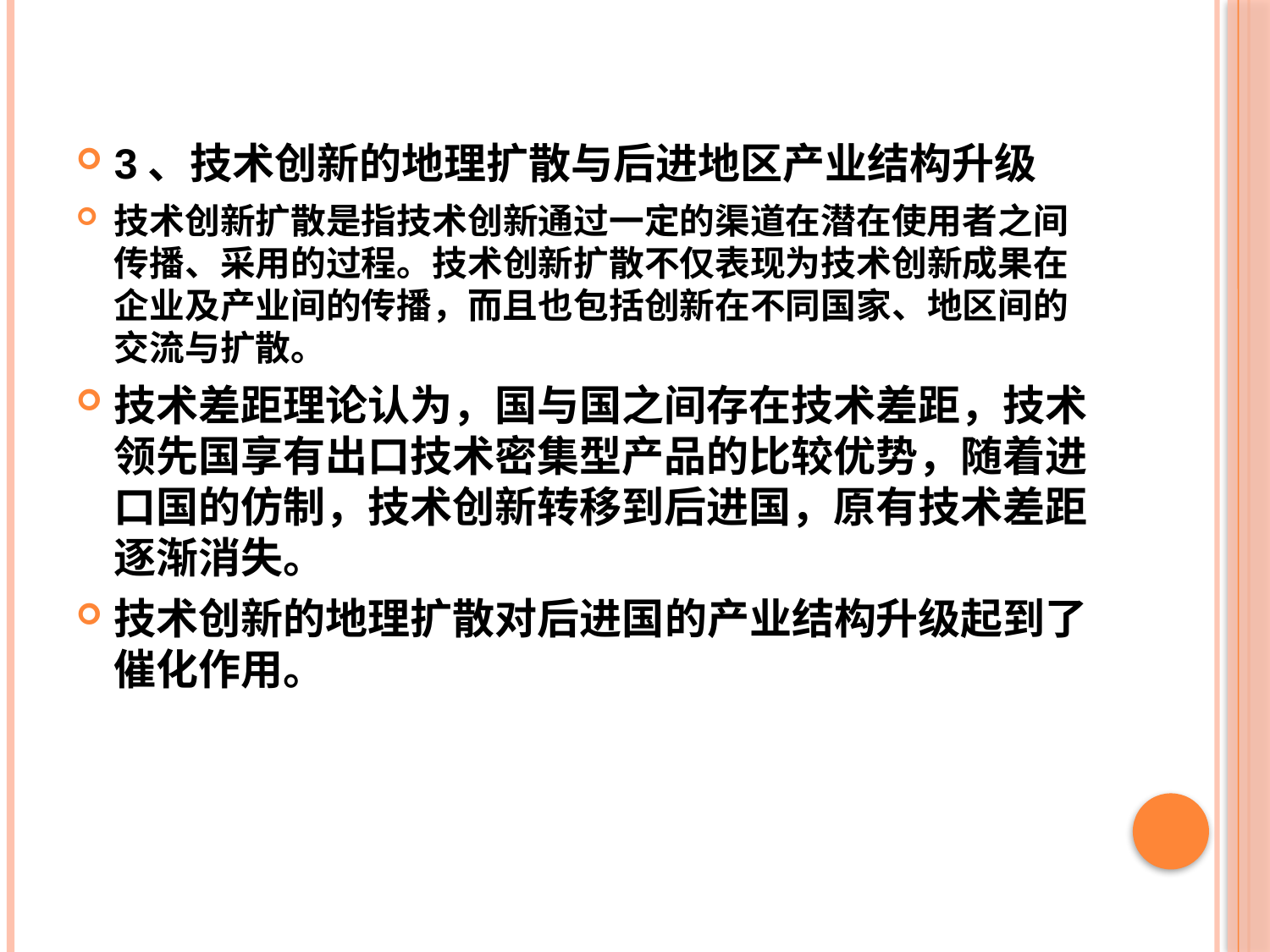

#
3、技术创新的地理扩散与后进地区产业结构升级
技术创新扩散是指技术创新通过一定的渠道在潜在使用者之间传播、采用的过程。技术创新扩散不仅表现为技术创新成果在企业及产业间的传播，而且也包括创新在不同国家、地区间的交流与扩散。
技术差距理论认为，国与国之间存在技术差距，技术领先国享有出口技术密集型产品的比较优势，随着进口国的仿制，技术创新转移到后进国，原有技术差距逐渐消失。
技术创新的地理扩散对后进国的产业结构升级起到了催化作用。